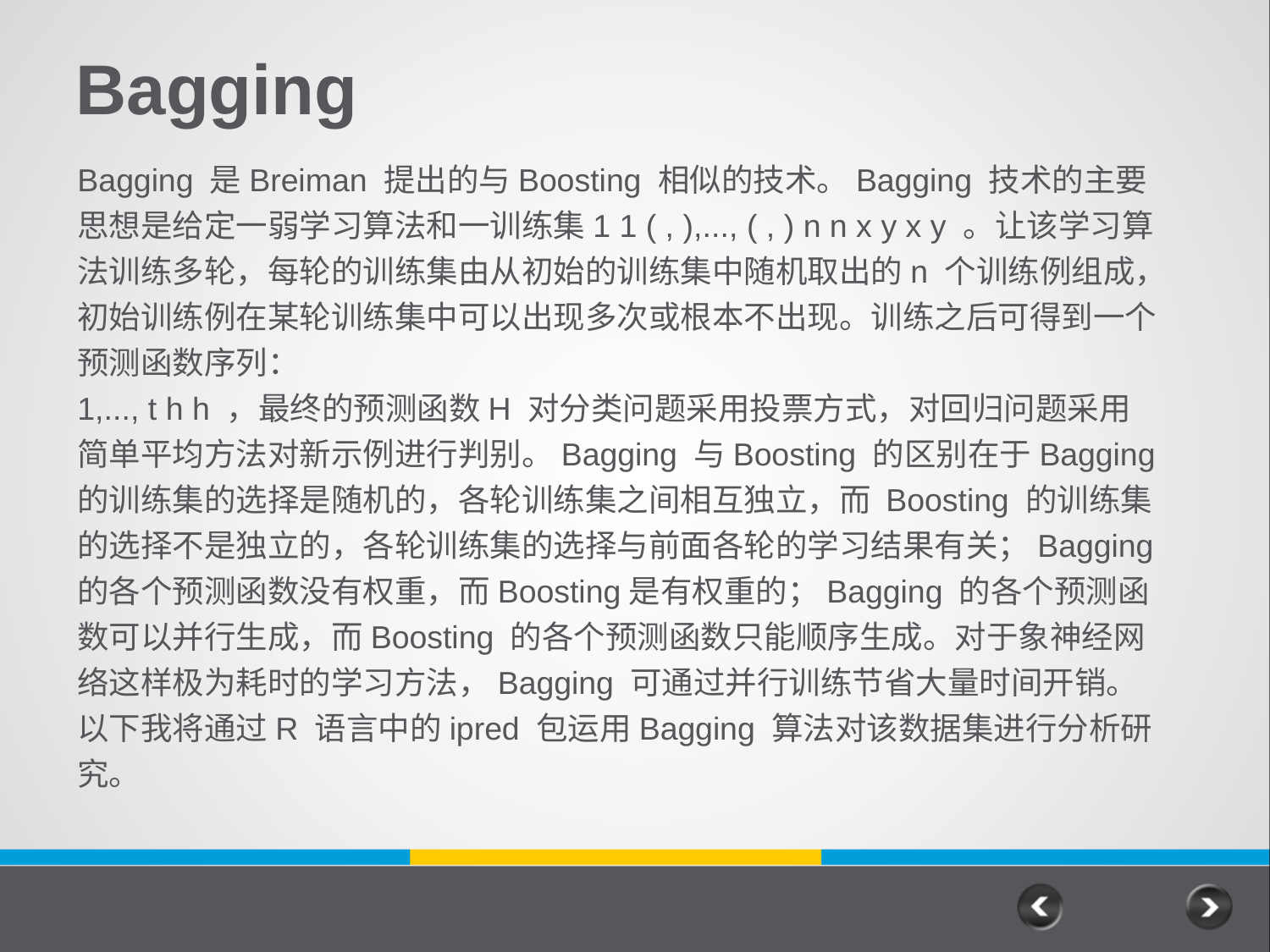

# Bagging
Bagging 是Breiman 提出的与Boosting 相似的技术。Bagging 技术的主要思想是给定一弱学习算法和一训练集1 1 ( , ),..., ( , ) n n x y x y 。让该学习算法训练多轮，每轮的训练集由从初始的训练集中随机取出的n 个训练例组成，初始训练例在某轮训练集中可以出现多次或根本不出现。训练之后可得到一个预测函数序列：
1,..., t h h ，最终的预测函数H 对分类问题采用投票方式，对回归问题采用简单平均方法对新示例进行判别。Bagging 与Boosting 的区别在于Bagging 的训练集的选择是随机的，各轮训练集之间相互独立，而 Boosting 的训练集的选择不是独立的，各轮训练集的选择与前面各轮的学习结果有关；Bagging 的各个预测函数没有权重，而Boosting是有权重的；Bagging 的各个预测函数可以并行生成，而Boosting 的各个预测函数只能顺序生成。对于象神经网络这样极为耗时的学习方法，Bagging 可通过并行训练节省大量时间开销。以下我将通过R 语言中的ipred 包运用Bagging 算法对该数据集进行分析研究。
58